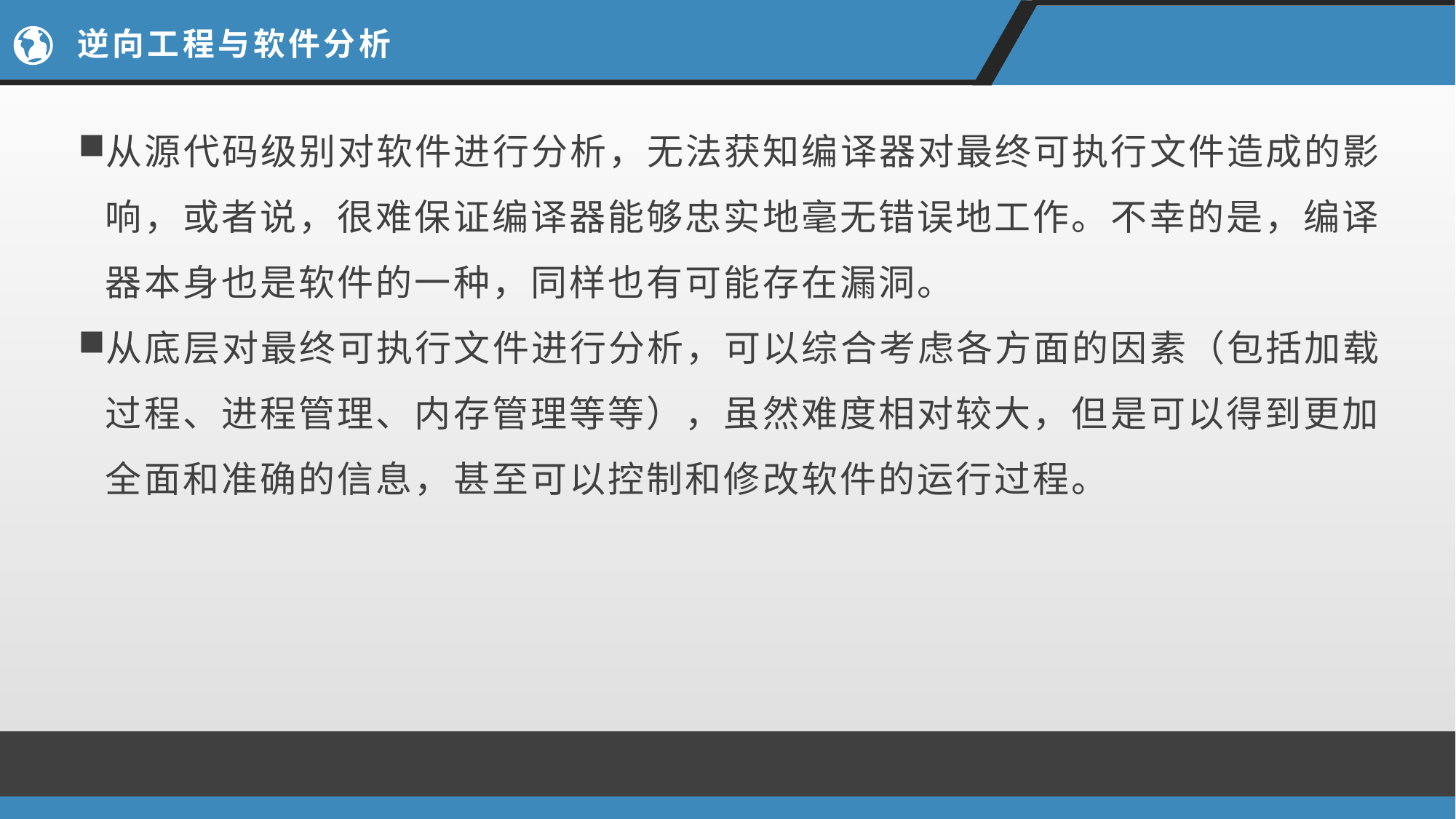

# 逆向工程与软件分析

从源代码级别对软件进行分析，无法获知编译器对最终可执行文件造成的影响，或者说，很难保证编译器能够忠实地毫无错误地工作。不幸的是，编译器本身也是软件的一种，同样也有可能存在漏洞。
从底层对最终可执行文件进行分析，可以综合考虑各方面的因素（包括加载过程、进程管理、内存管理等等），虽然难度相对较大，但是可以得到更加全面和准确的信息，甚至可以控制和修改软件的运行过程。